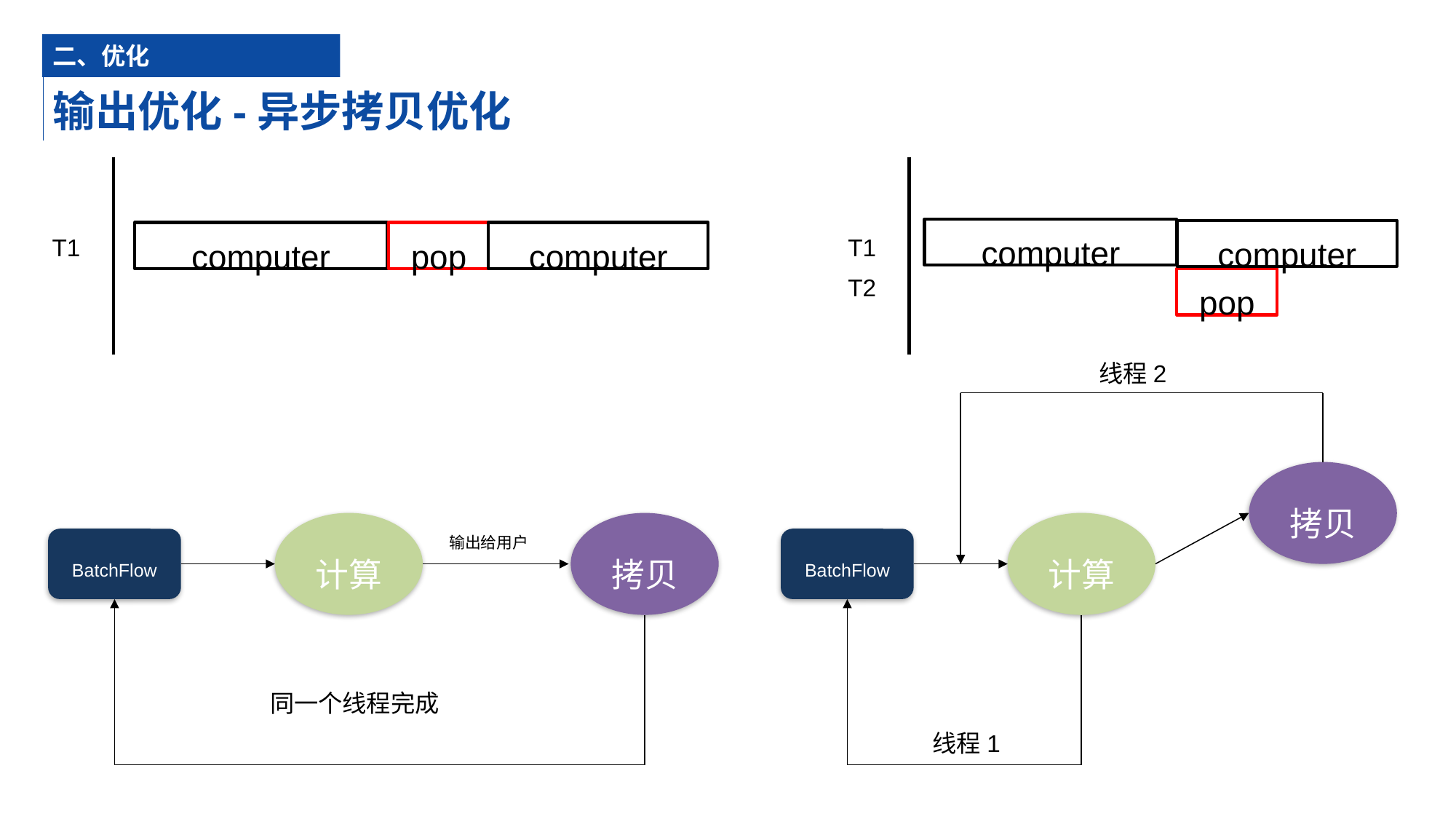

二、优化
# 输出优化-异步拷贝优化
computer
computer
computer
pop
computer
T1
T1
T2
pop
线程2
拷贝
输出给用户
计算
拷贝
计算
BatchFlow
BatchFlow
同一个线程完成
线程1